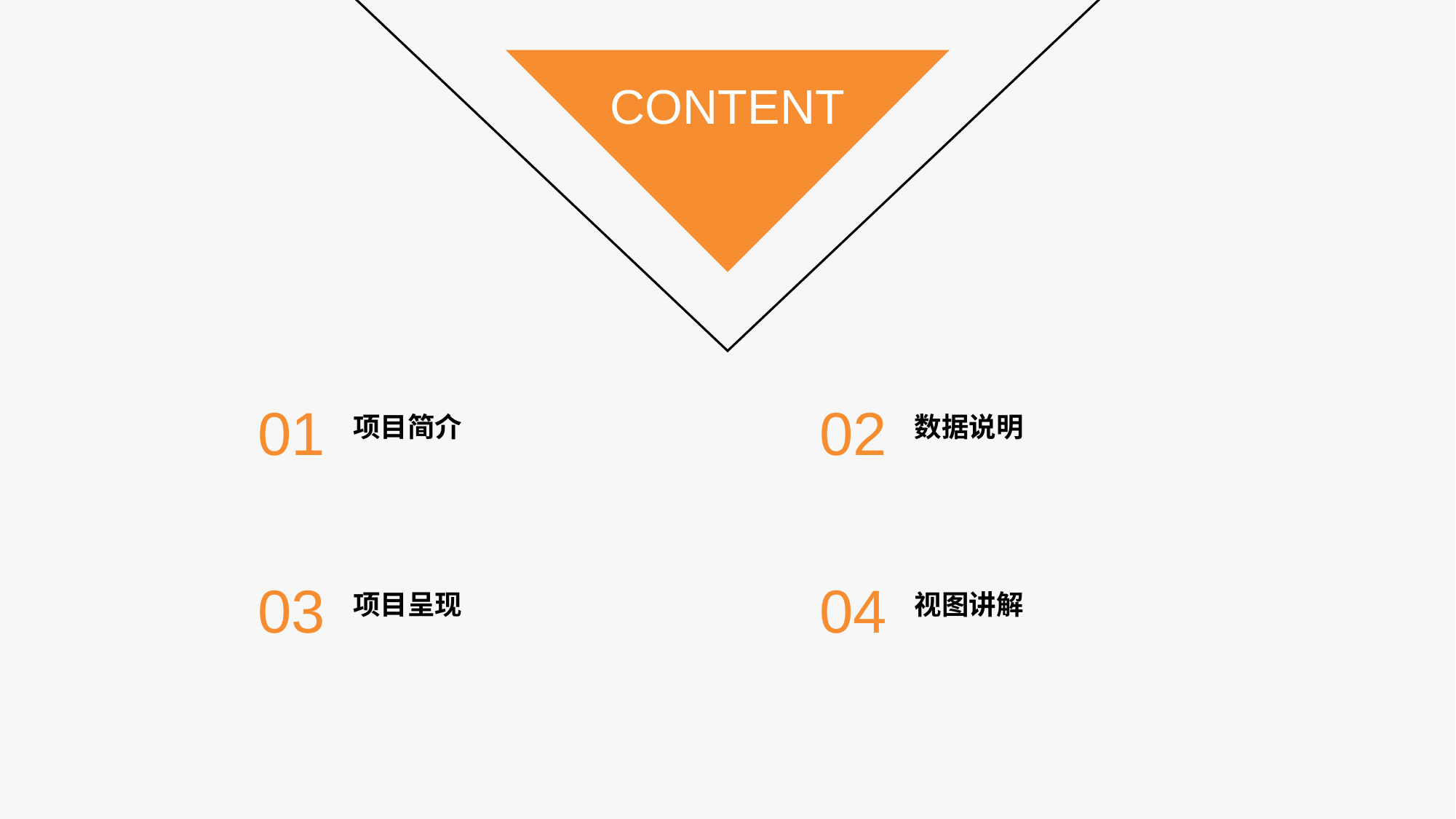

CONTENT
01
项目简介
02
数据说明
03
项目呈现
04
视图讲解